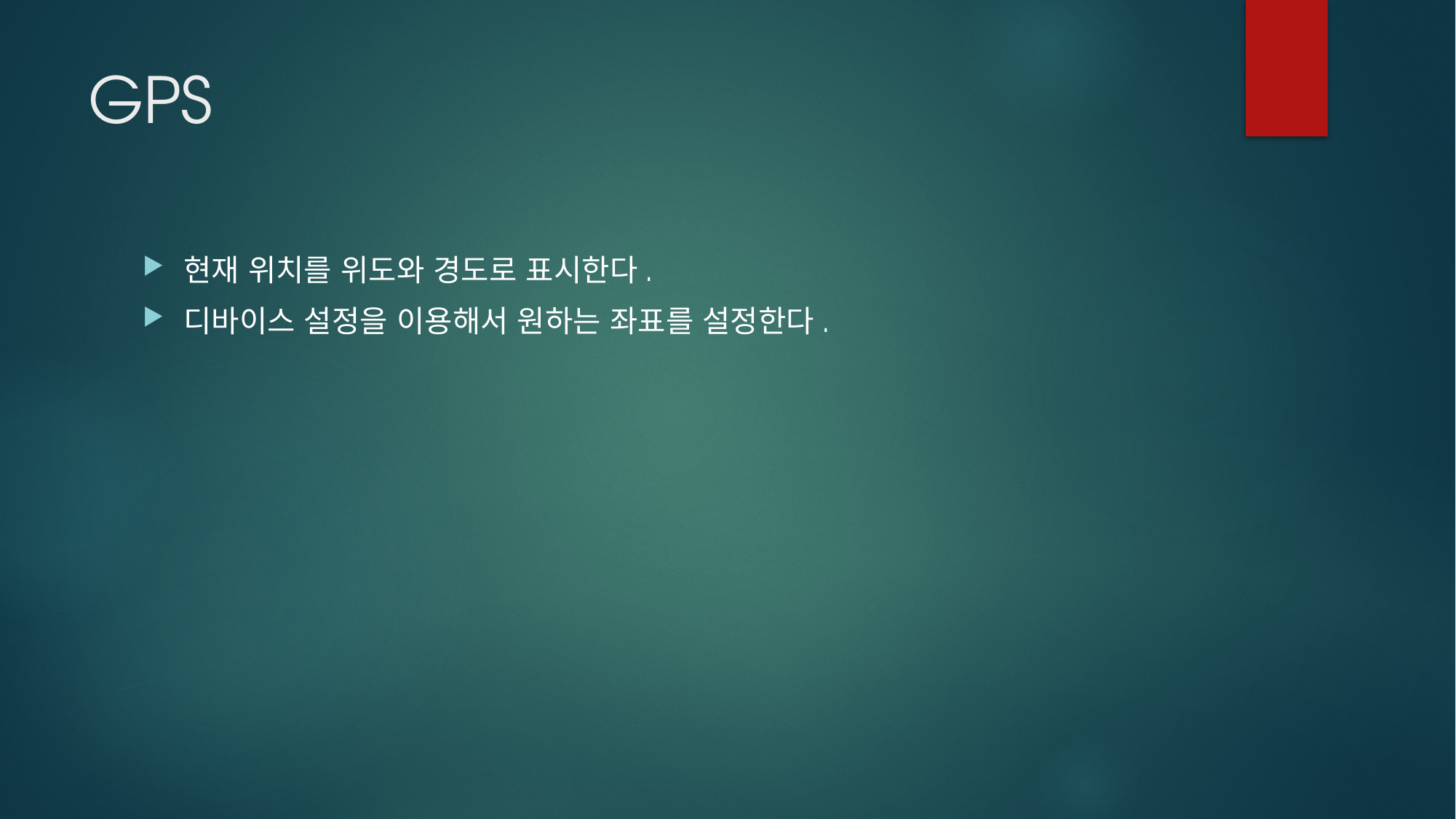

# GPS
현재 위치를 위도와 경도로 표시한다.
디바이스 설정을 이용해서 원하는 좌표를 설정한다.